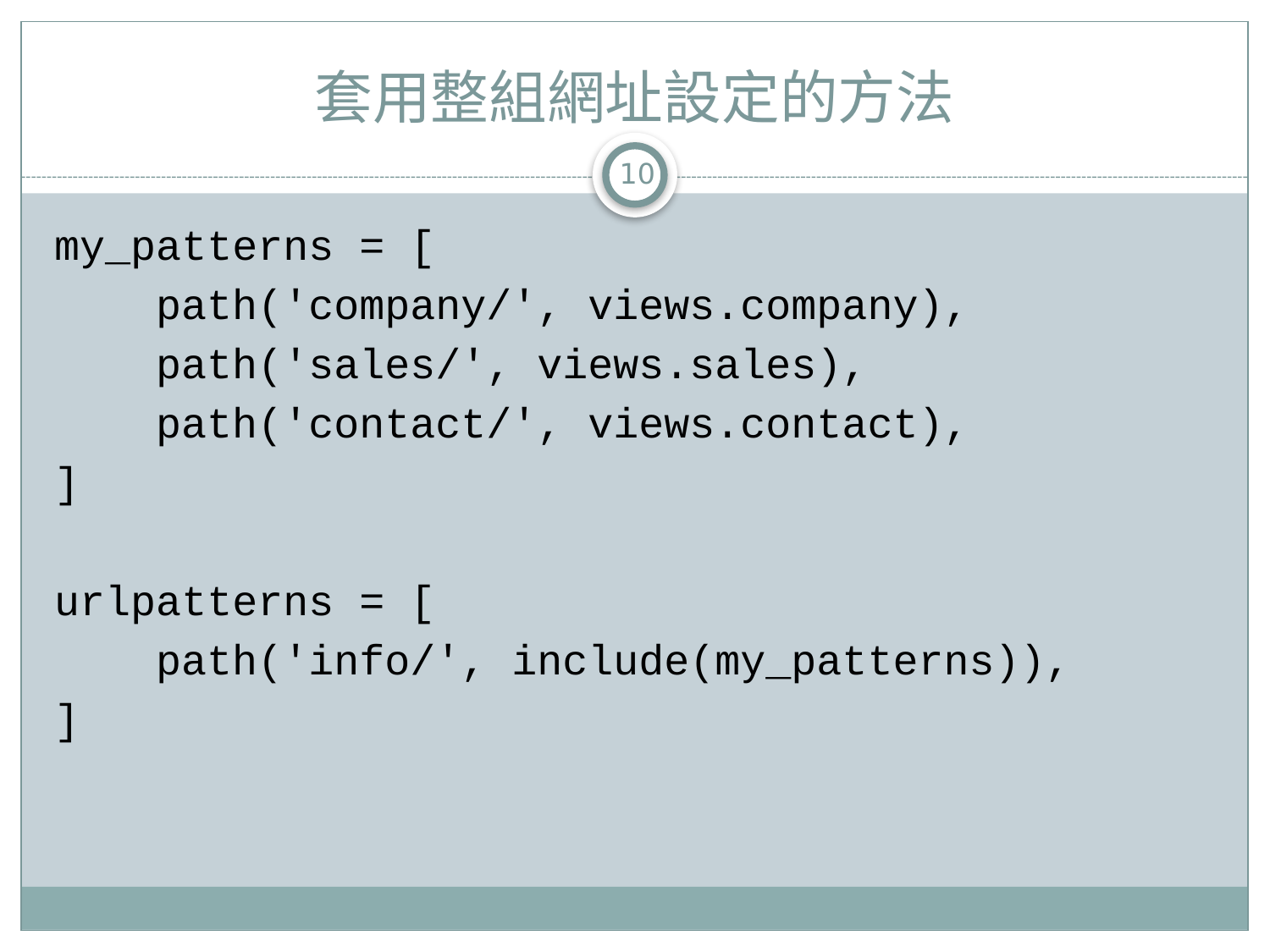

# 套用整組網址設定的方法
10
my_patterns = [
    path('company/', views.company),
    path('sales/', views.sales),
    path('contact/', views.contact),
]

urlpatterns = [
    path('info/', include(my_patterns)),
]